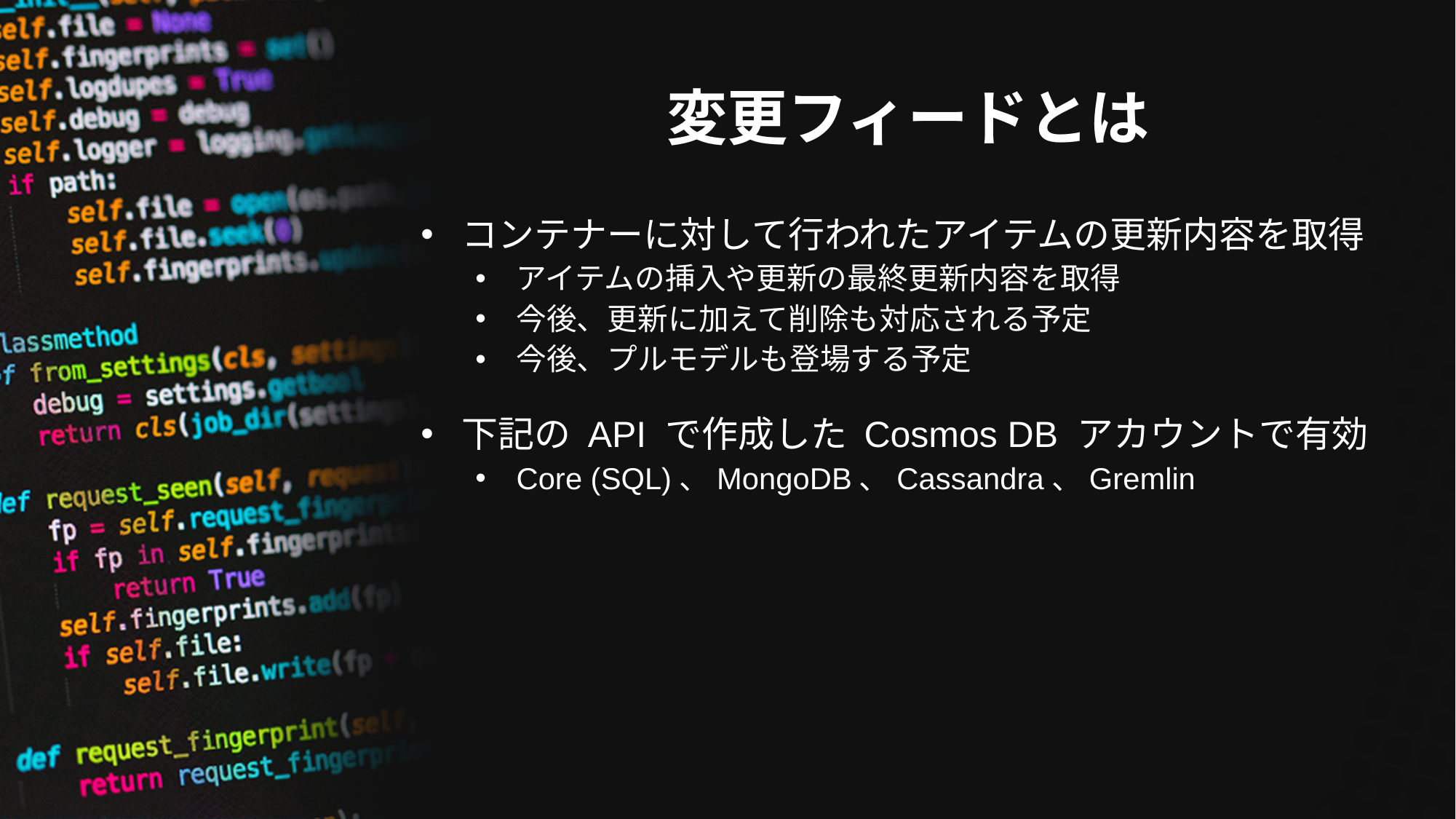

# 変更フィードとは
コンテナーに対して行われたアイテムの更新内容を取得
アイテムの挿入や更新の最終更新内容を取得
今後、更新に加えて削除も対応される予定
今後、プルモデルも登場する予定

下記の API で作成した Cosmos DB アカウントで有効
Core (SQL)、MongoDB、Cassandra、Gremlin